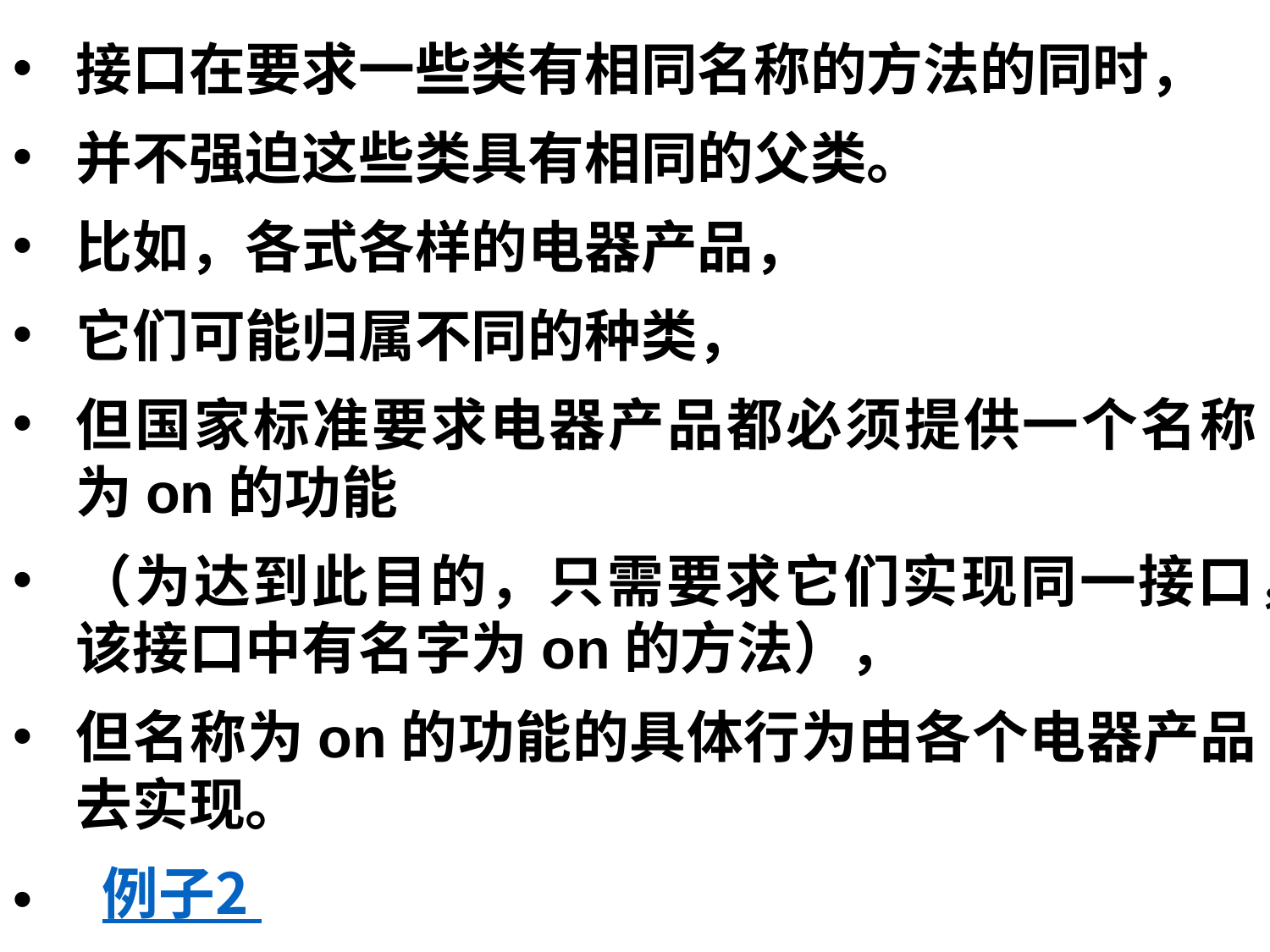

接口在要求一些类有相同名称的方法的同时，
并不强迫这些类具有相同的父类。
比如，各式各样的电器产品，
它们可能归属不同的种类，
但国家标准要求电器产品都必须提供一个名称为on的功能
（为达到此目的，只需要求它们实现同一接口，该接口中有名字为on的方法），
但名称为on的功能的具体行为由各个电器产品去实现。
 例子2